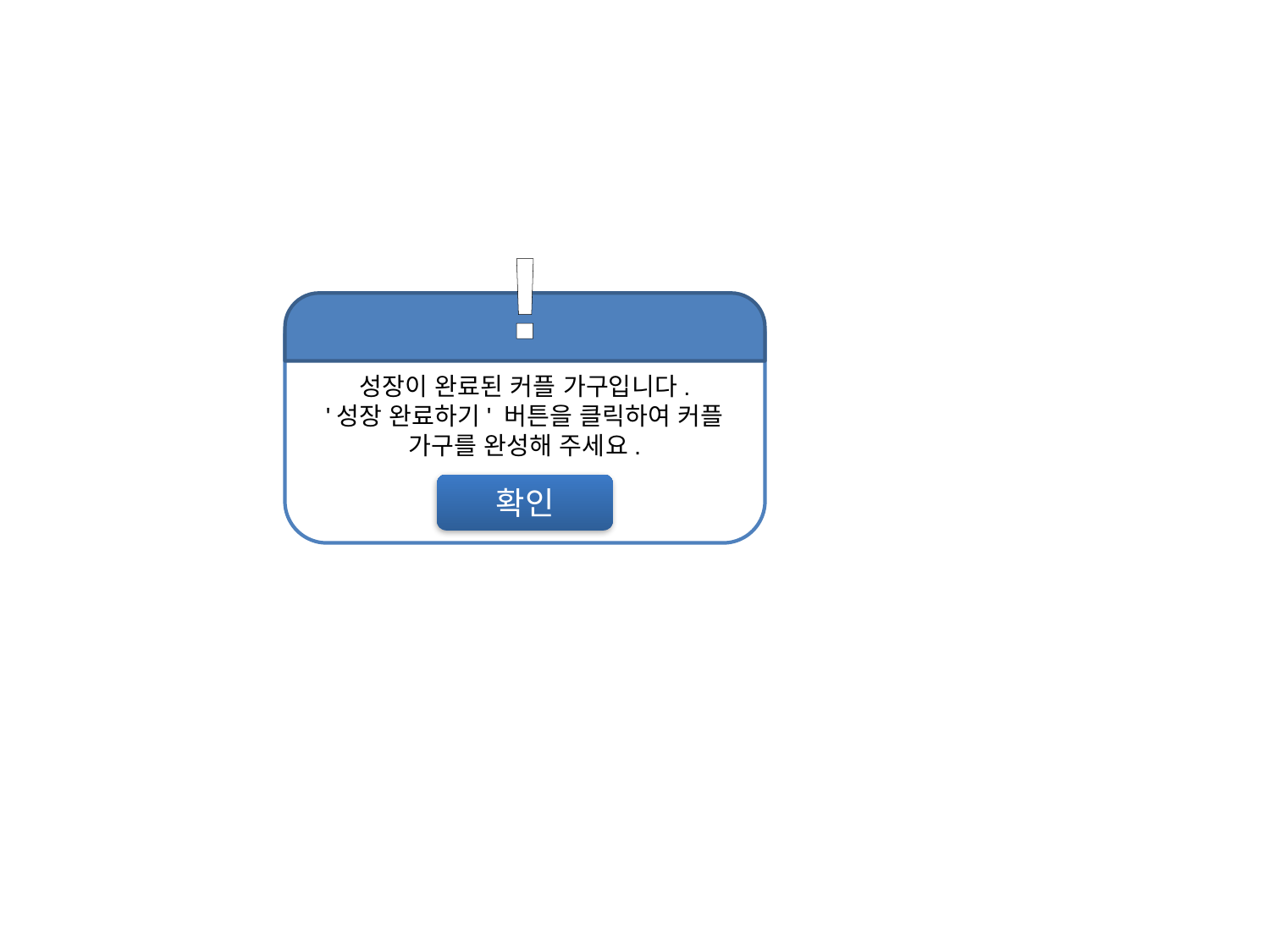

!

성장이 완료된 커플 가구입니다.
'성장 완료하기' 버튼을 클릭하여 커플 가구를 완성해 주세요.
확인